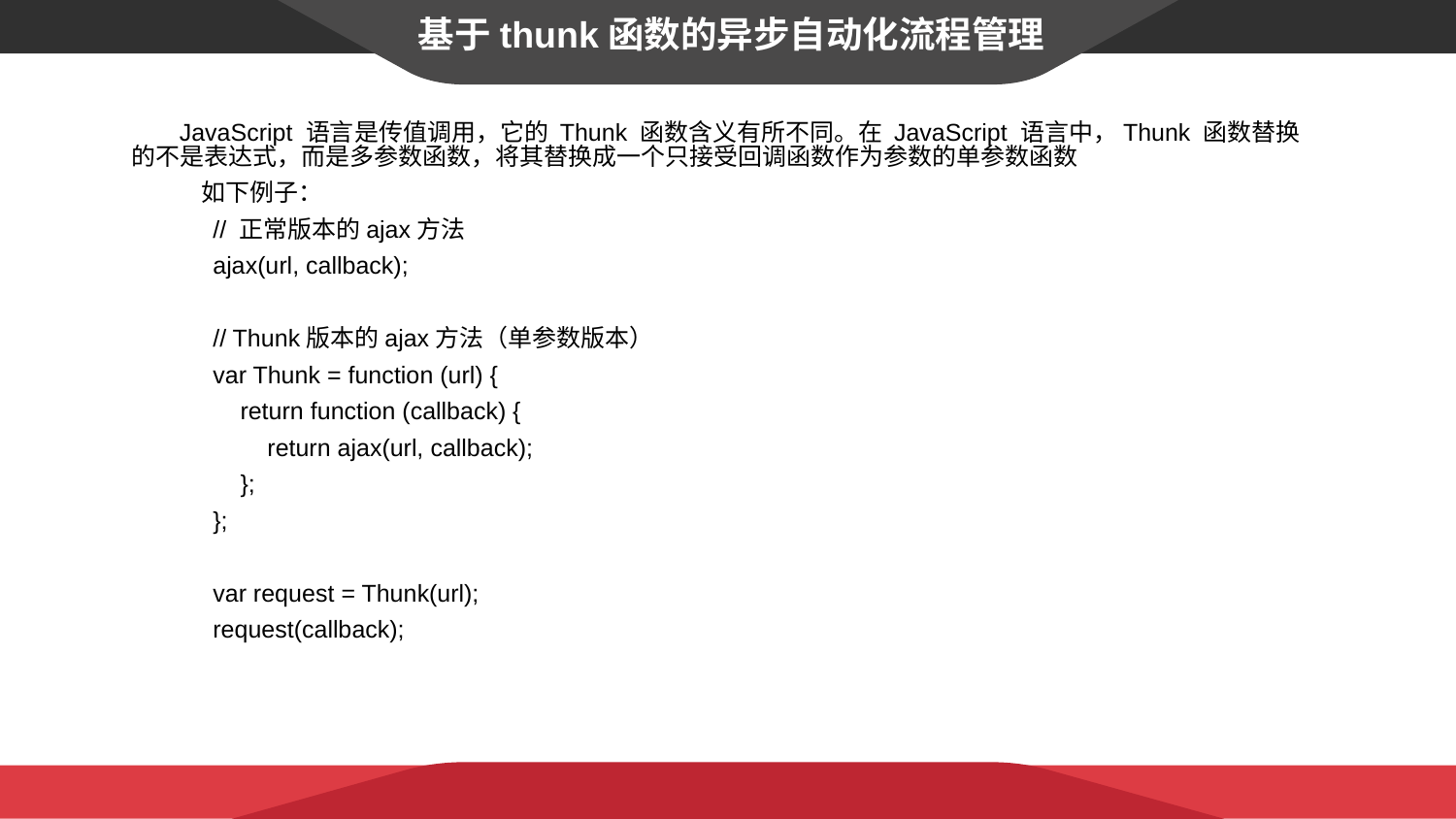

基于thunk函数的异步自动化流程管理

       JavaScript 语言是传值调用，它的 Thunk 函数含义有所不同。在 JavaScript 语言中，Thunk 函数替换的不是表达式，而是多参数函数，将其替换成一个只接受回调函数作为参数的单参数函数
            如下例子：
            // 正常版本的ajax方法
            ajax(url, callback);

            // Thunk版本的ajax方法（单参数版本）
            var Thunk = function (url) {
                return function (callback) {
                    return ajax(url, callback);
                };
            };

            var request = Thunk(url);
            request(callback);